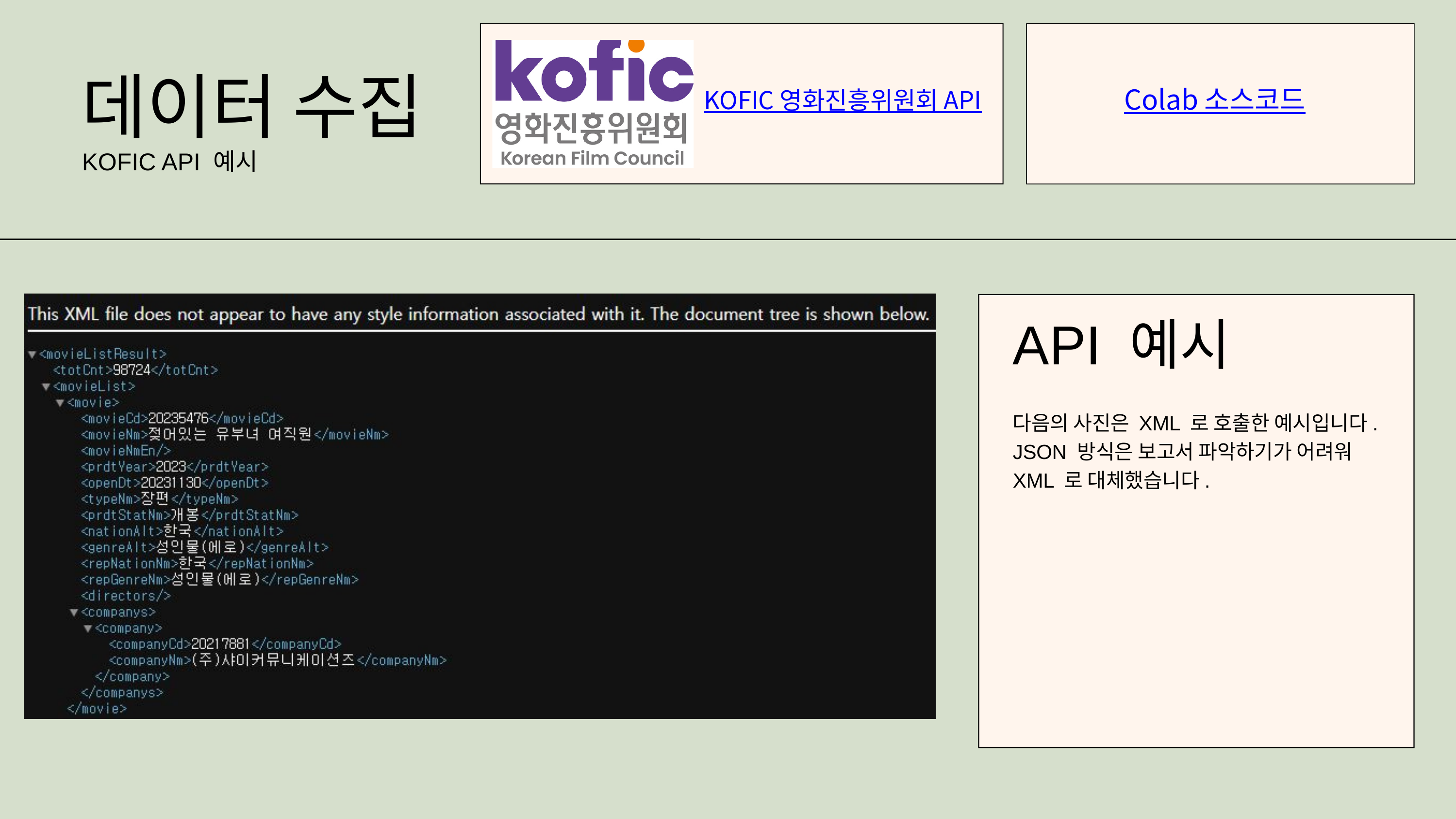

KOFIC 영화진흥위원회 API

Colab 소스코드
데이터 수집
KOFIC API 예시

API 예시
다음의 사진은 XML 로 호출한 예시입니다. JSON 방식은 보고서 파악하기가 어려워 XML 로 대체했습니다.